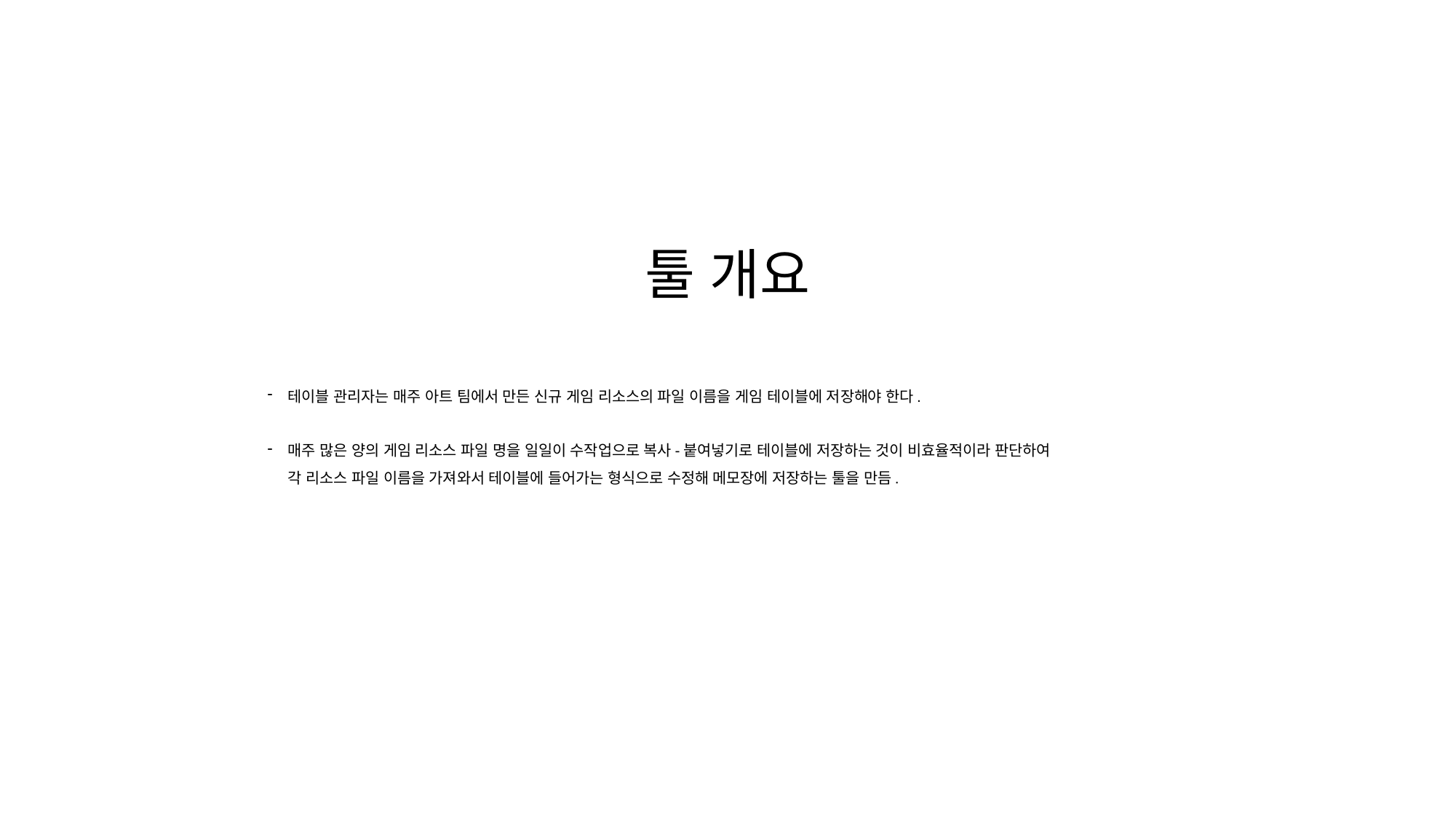

툴 개요
테이블 관리자는 매주 아트 팀에서 만든 신규 게임 리소스의 파일 이름을 게임 테이블에 저장해야 한다.

매주 많은 양의 게임 리소스 파일 명을 일일이 수작업으로 복사-붙여넣기로 테이블에 저장하는 것이 비효율적이라 판단하여
각 리소스 파일 이름을 가져와서 테이블에 들어가는 형식으로 수정해 메모장에 저장하는 툴을 만듬.